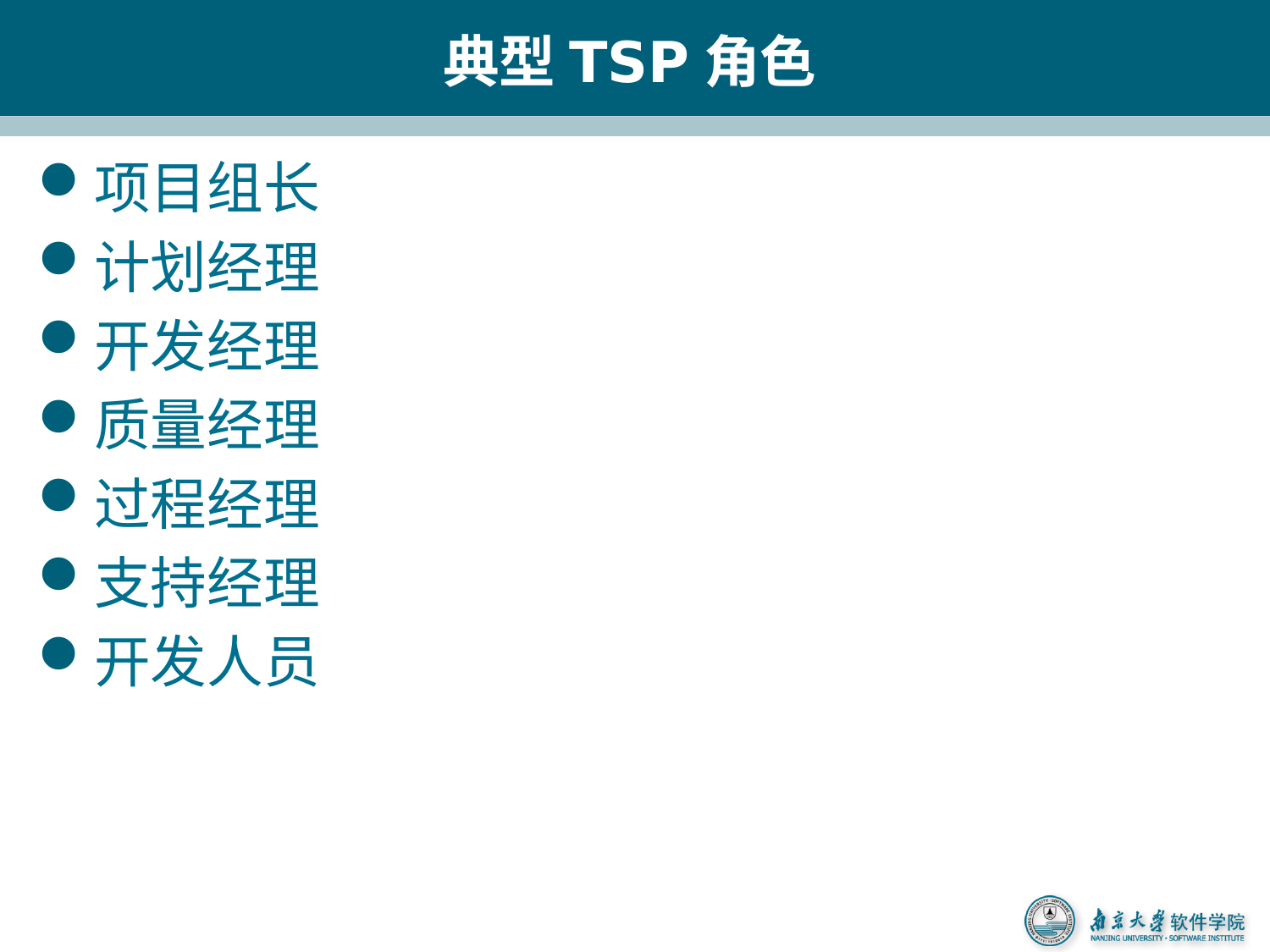

# 典型TSP角色
项目组长
计划经理
开发经理
质量经理
过程经理
支持经理
开发人员